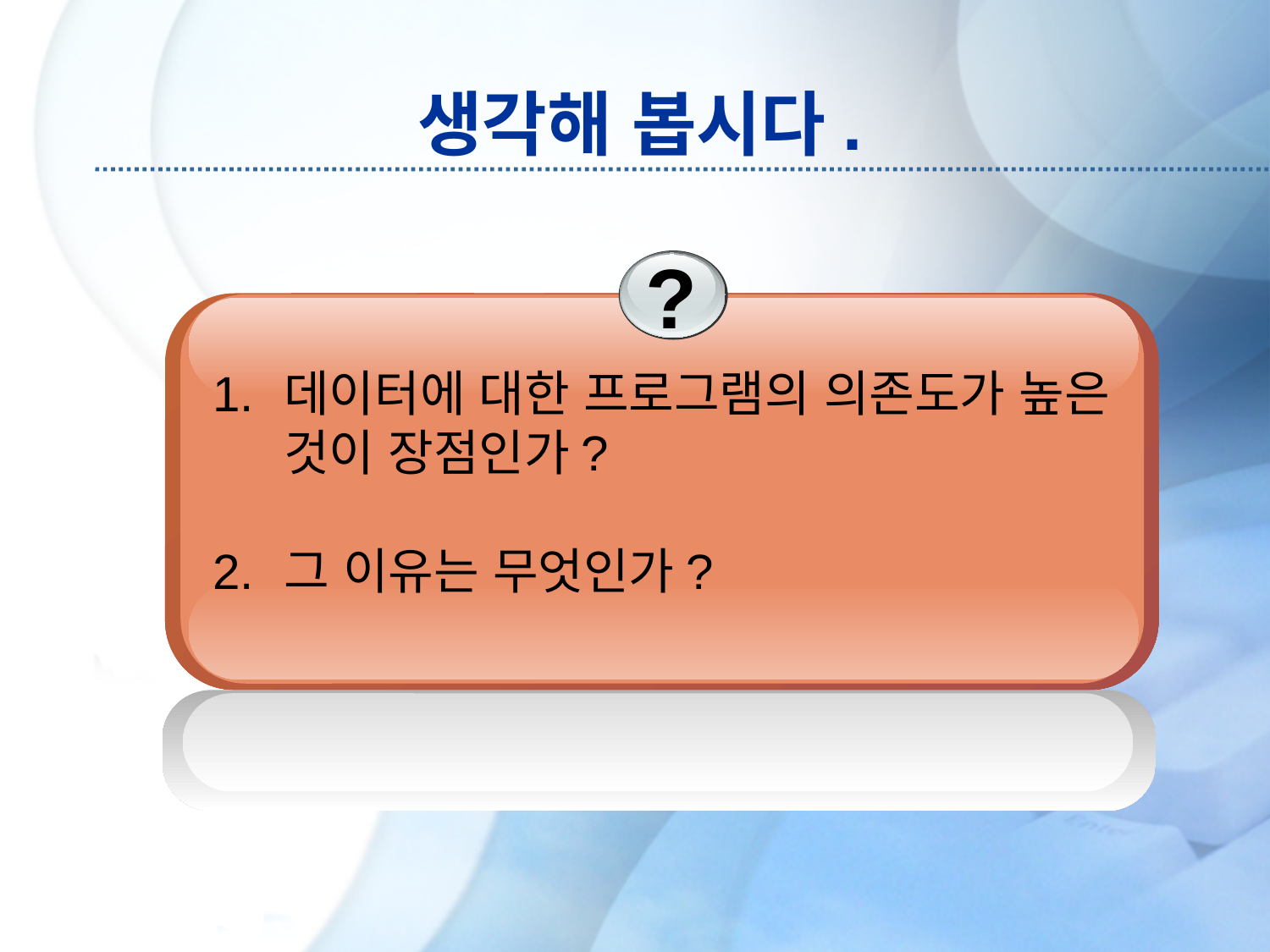

# 생각해 봅시다.
?

데이터에 대한 프로그램의 의존도가 높은 것이 장점인가?

그 이유는 무엇인가?